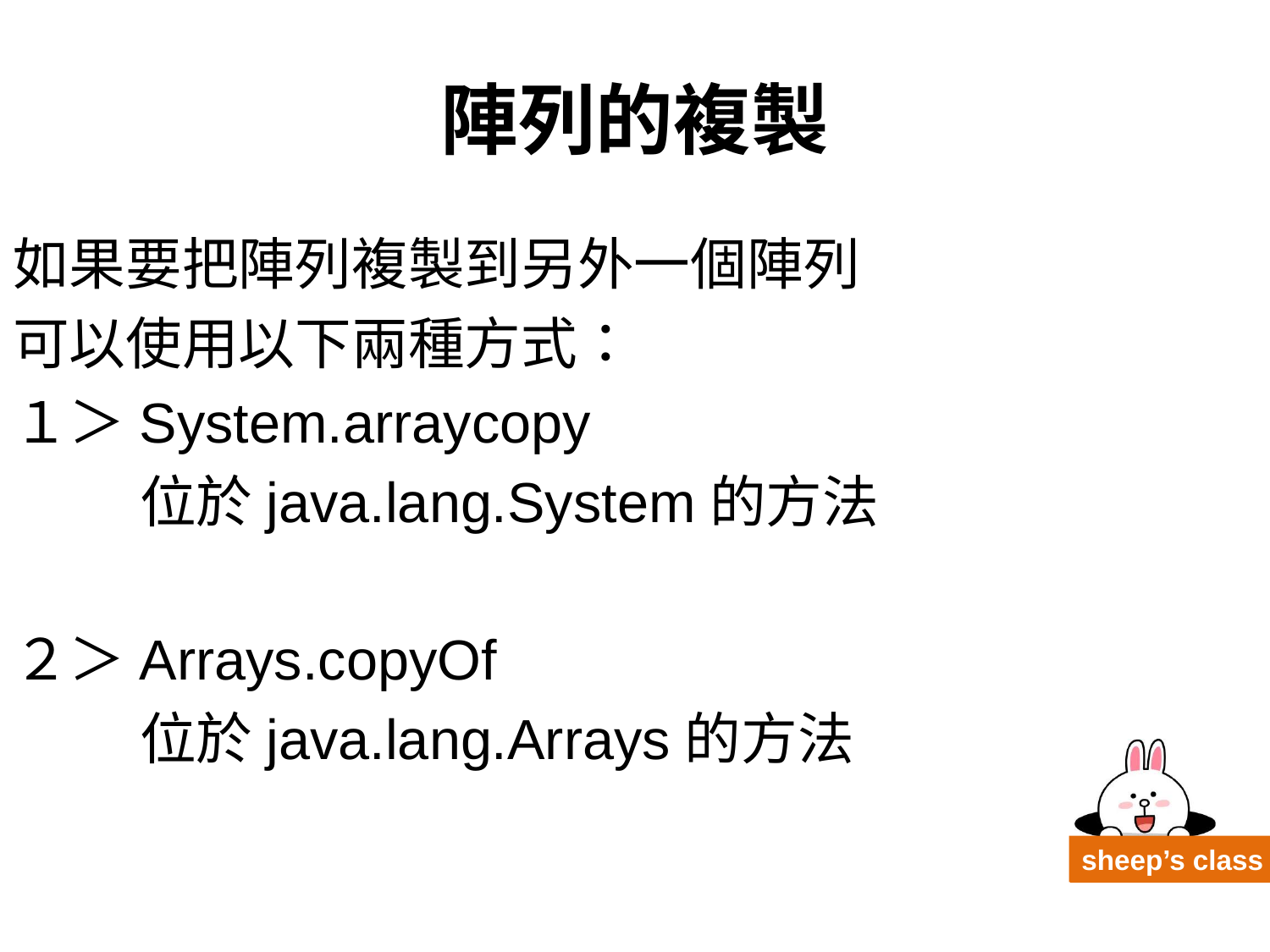

# 陣列的複製
如果要把陣列複製到另外一個陣列
可以使用以下兩種方式：
１＞System.arraycopy
	位於java.lang.System的方法

２＞Arrays.copyOf
	位於java.lang.Arrays的方法